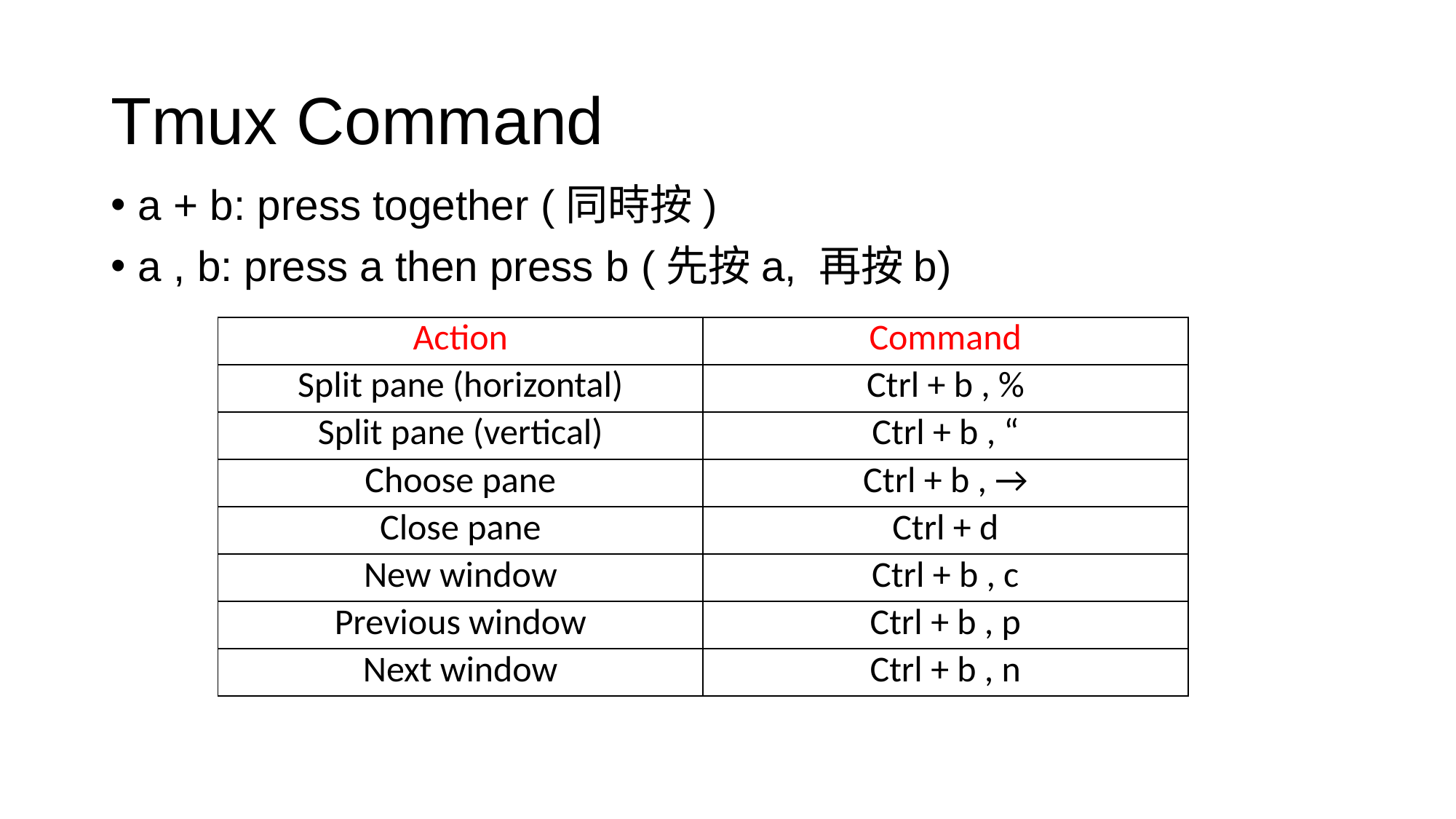

# Tmux Command
a + b: press together (同時按)
a , b: press a then press b (先按a, 再按b)
| Action | Command |
| --- | --- |
| Split pane (horizontal) | Ctrl + b , % |
| Split pane (vertical) | Ctrl + b , “ |
| Choose pane | Ctrl + b , → |
| Close pane | Ctrl + d |
| New window | Ctrl + b , c |
| Previous window | Ctrl + b , p |
| Next window | Ctrl + b , n |